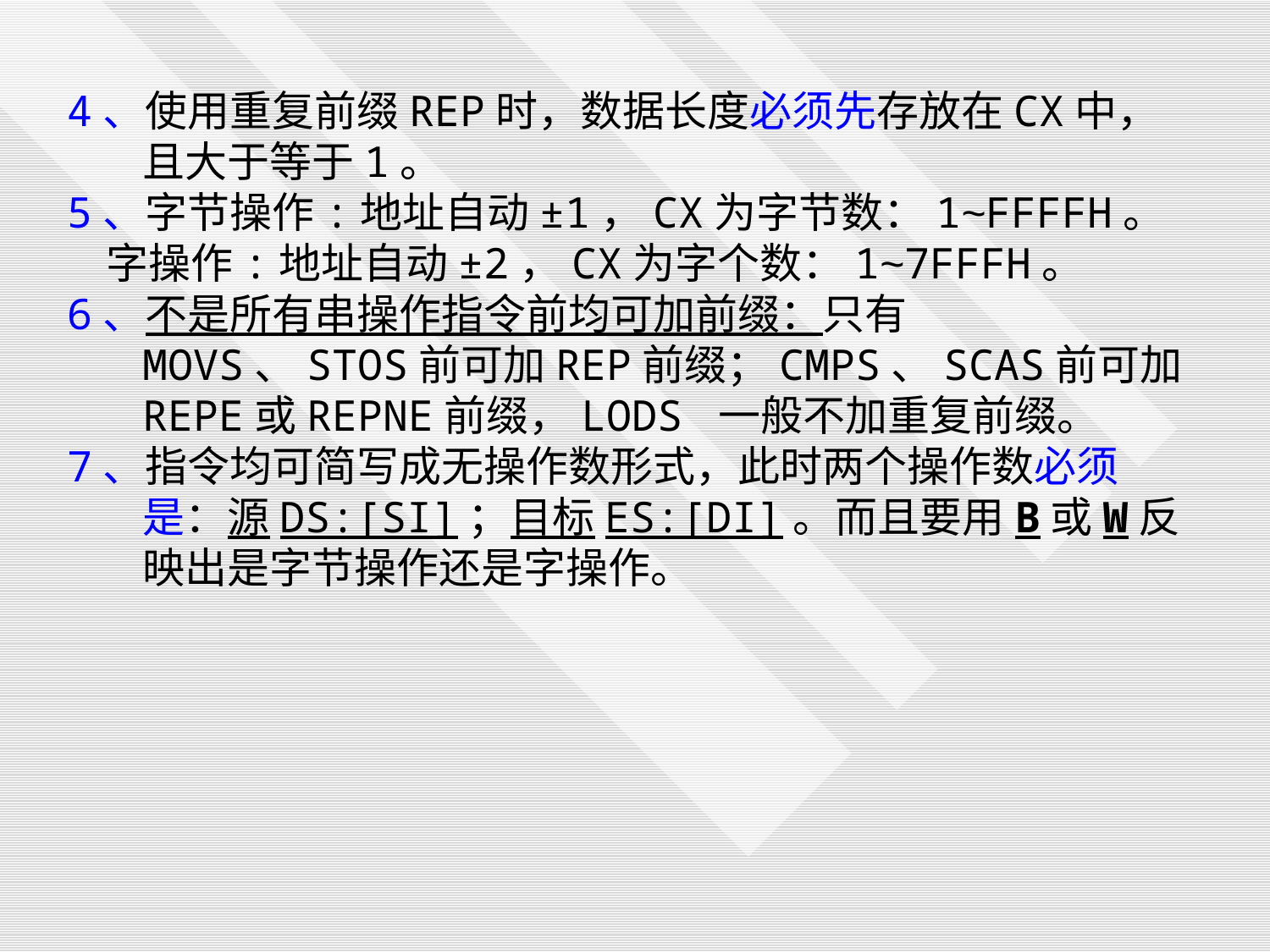

4、使用重复前缀REP时，数据长度必须先存放在CX中，且大于等于1。
5、字节操作:地址自动±1，CX为字节数：1~FFFFH。
   字操作:地址自动±2，CX为字个数：1~7FFFH。
6、不是所有串操作指令前均可加前缀：只有MOVS、STOS前可加REP前缀；CMPS、SCAS前可加REPE或REPNE前缀，LODS 一般不加重复前缀。
7、指令均可简写成无操作数形式，此时两个操作数必须是：源DS:[SI]；目标ES:[DI]。而且要用B或W反映出是字节操作还是字操作。